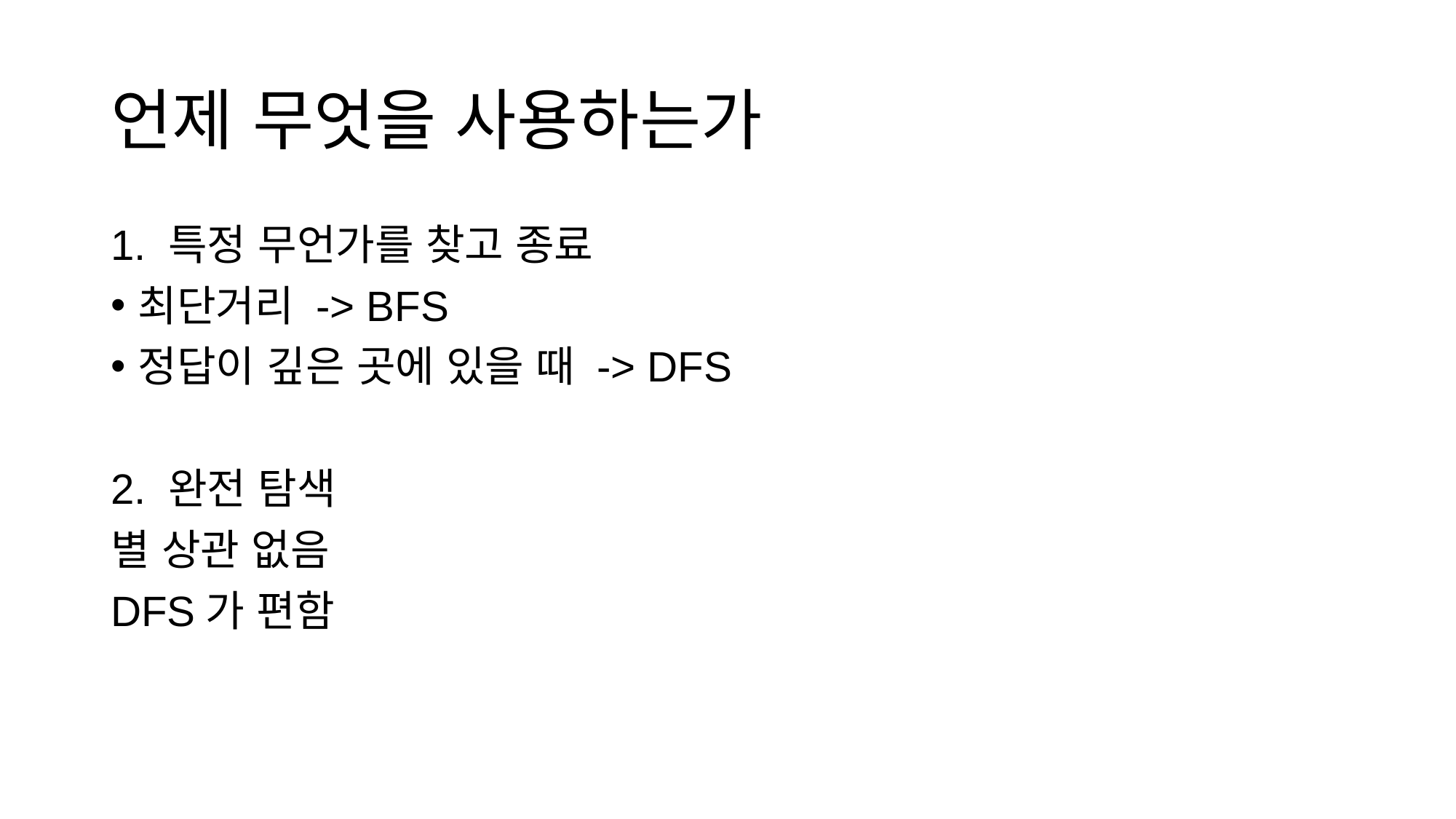

# 언제 무엇을 사용하는가
1. 특정 무언가를 찾고 종료
최단거리 -> BFS
정답이 깊은 곳에 있을 때 -> DFS

2. 완전 탐색
별 상관 없음
DFS가 편함